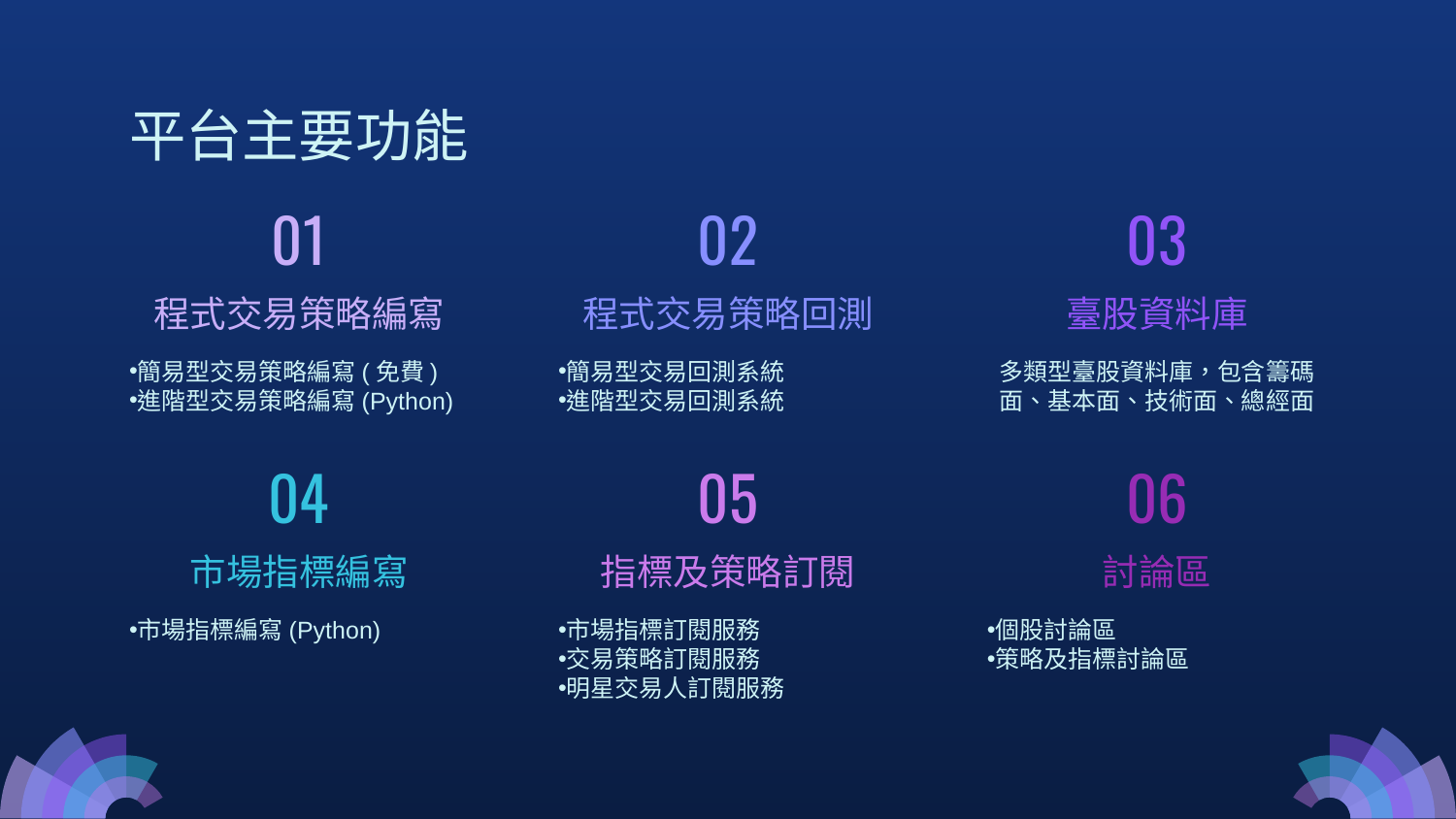

# 平台主要功能
01
02
03
程式交易策略編寫
程式交易策略回測
臺股資料庫
簡易型交易策略編寫(免費)
進階型交易策略編寫(Python)
簡易型交易回測系統
進階型交易回測系統
多類型臺股資料庫，包含籌碼面、基本面、技術面、總經面
04
05
06
討論區
市場指標編寫
指標及策略訂閱
市場指標訂閱服務
交易策略訂閱服務
明星交易人訂閱服務
市場指標編寫(Python)
個股討論區
策略及指標討論區